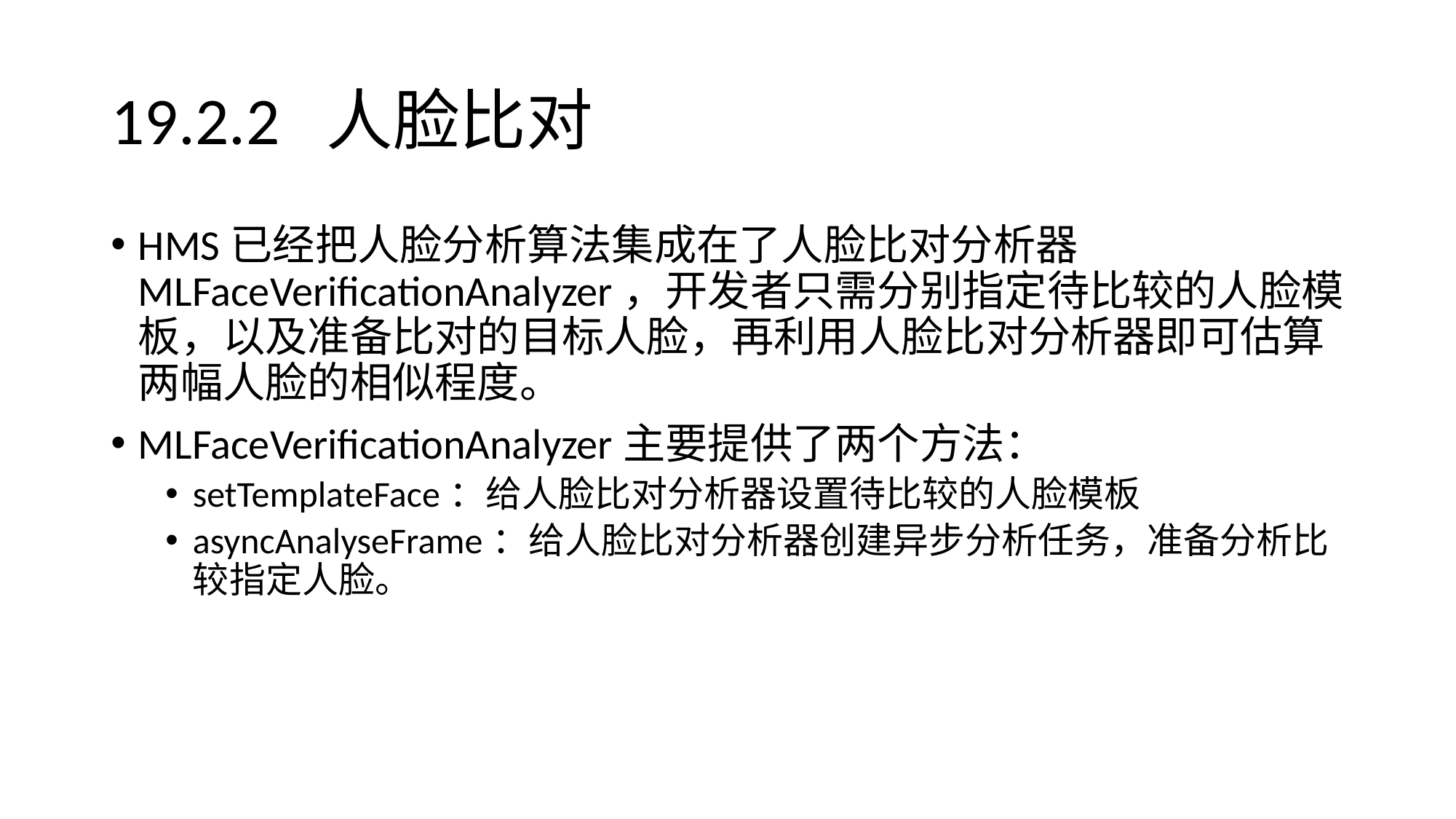

# 19.2.2  人脸比对
HMS已经把人脸分析算法集成在了人脸比对分析器MLFaceVerificationAnalyzer，开发者只需分别指定待比较的人脸模板，以及准备比对的目标人脸，再利用人脸比对分析器即可估算两幅人脸的相似程度。
MLFaceVerificationAnalyzer主要提供了两个方法：
setTemplateFace：给人脸比对分析器设置待比较的人脸模板
asyncAnalyseFrame：给人脸比对分析器创建异步分析任务，准备分析比较指定人脸。